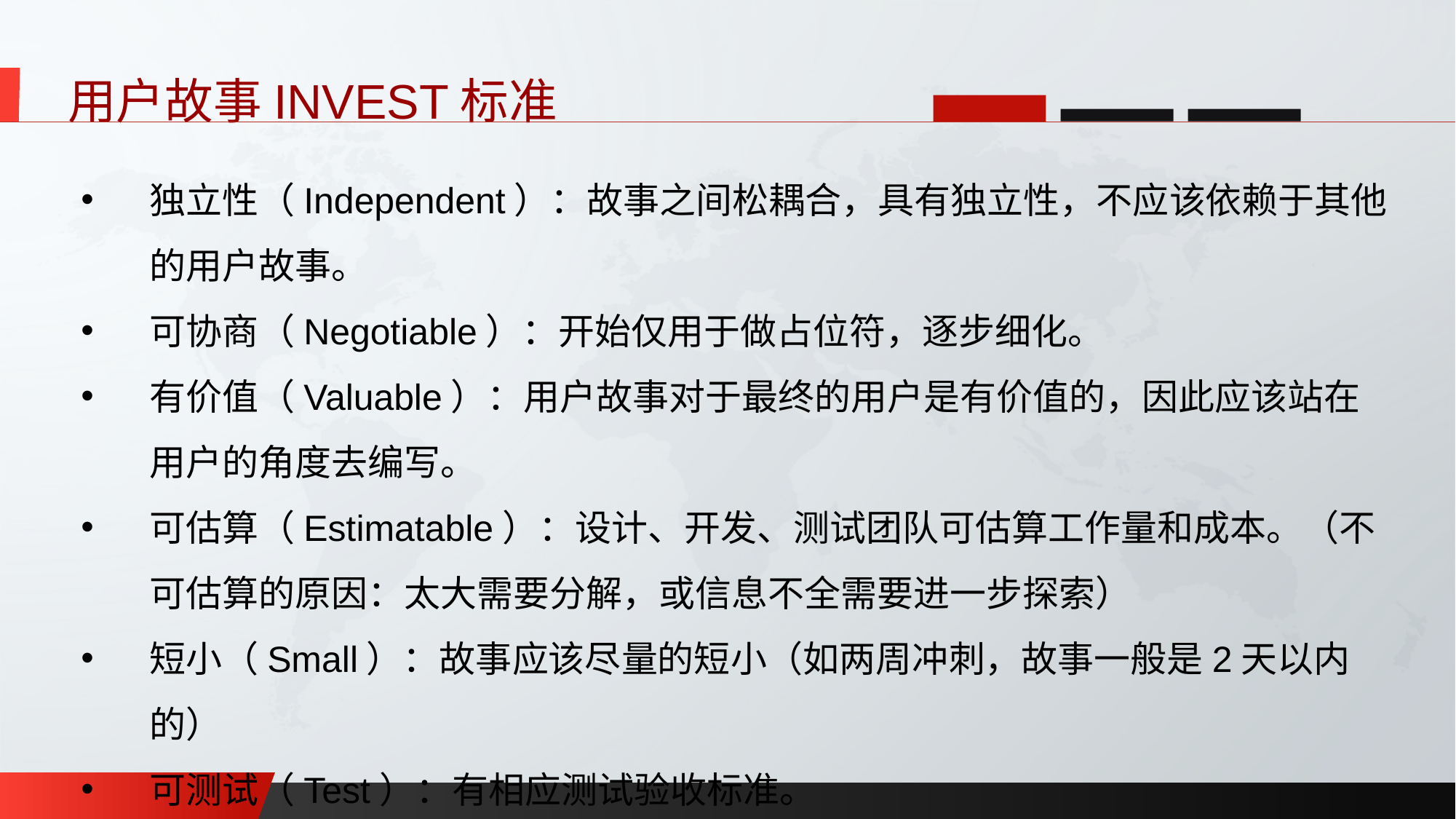

用户故事INVEST标准

独立性（Independent）：故事之间松耦合，具有独立性，不应该依赖于其他的用户故事。
可协商（Negotiable）：开始仅用于做占位符，逐步细化。
有价值（Valuable）：用户故事对于最终的用户是有价值的，因此应该站在用户的角度去编写。
可估算（Estimatable）：设计、开发、测试团队可估算工作量和成本。（不可估算的原因：太大需要分解，或信息不全需要进一步探索）
短小（Small）：故事应该尽量的短小（如两周冲刺，故事一般是2天以内的）
可测试（Test）：有相应测试验收标准。